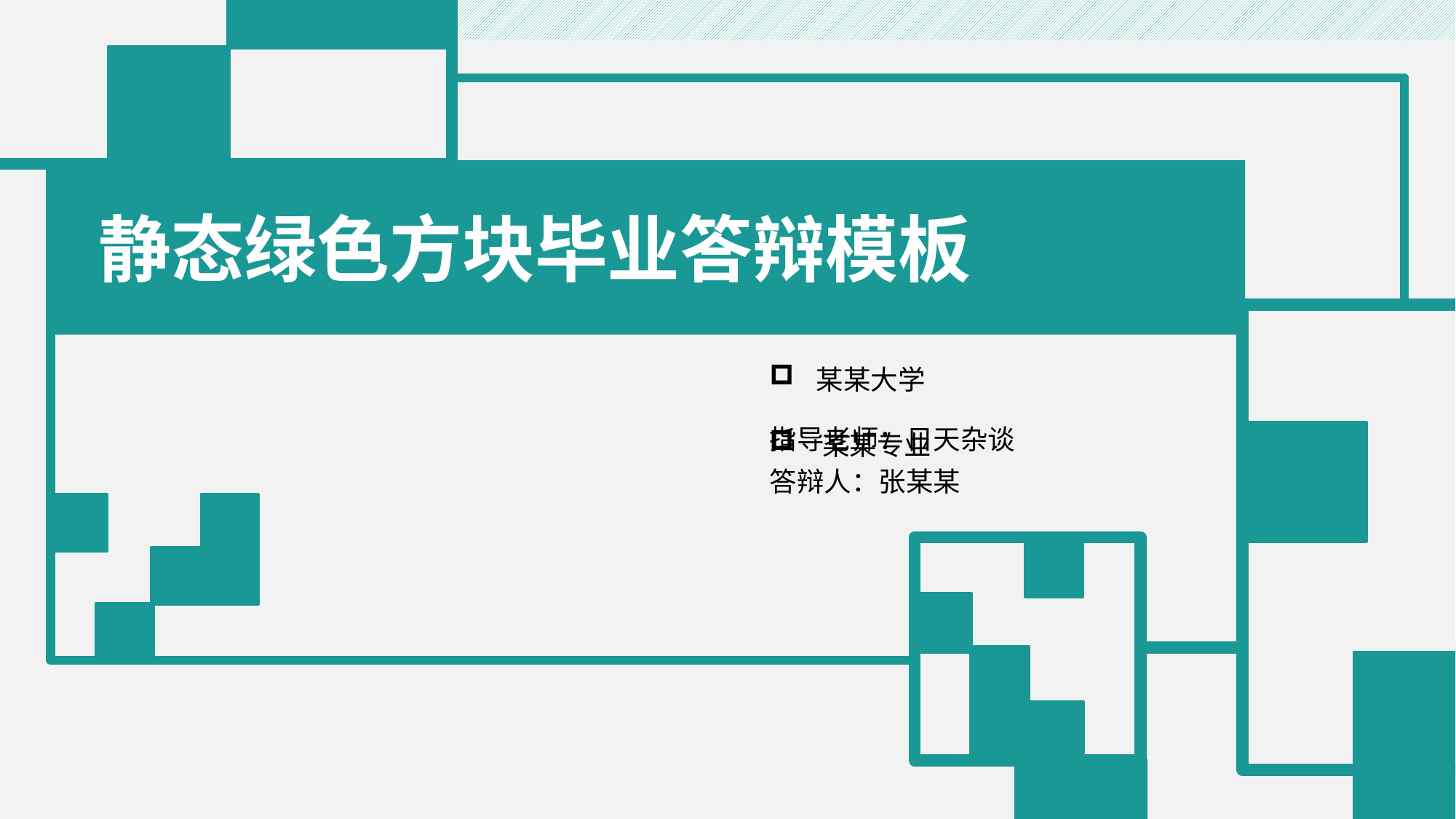

静态绿色方块毕业答辩模板
 某某大学

  某某专业
指导老师：日天杂谈
答辩人：张某某